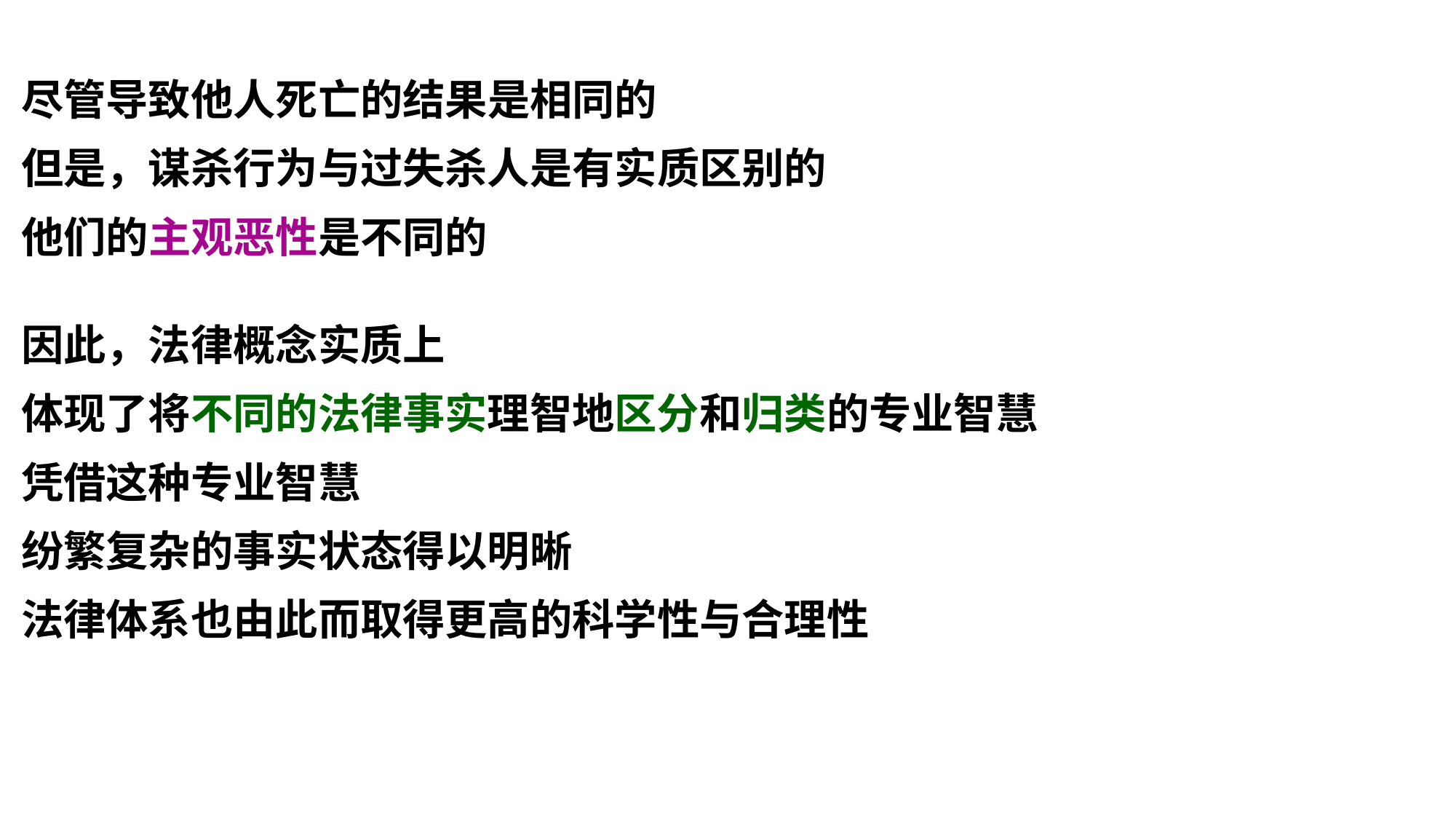

尽管导致他人死亡的结果是相同的
但是，谋杀行为与过失杀人是有实质区别的
他们的主观恶性是不同的

因此，法律概念实质上
体现了将不同的法律事实理智地区分和归类的专业智慧
凭借这种专业智慧
纷繁复杂的事实状态得以明晰
法律体系也由此而取得更高的科学性与合理性